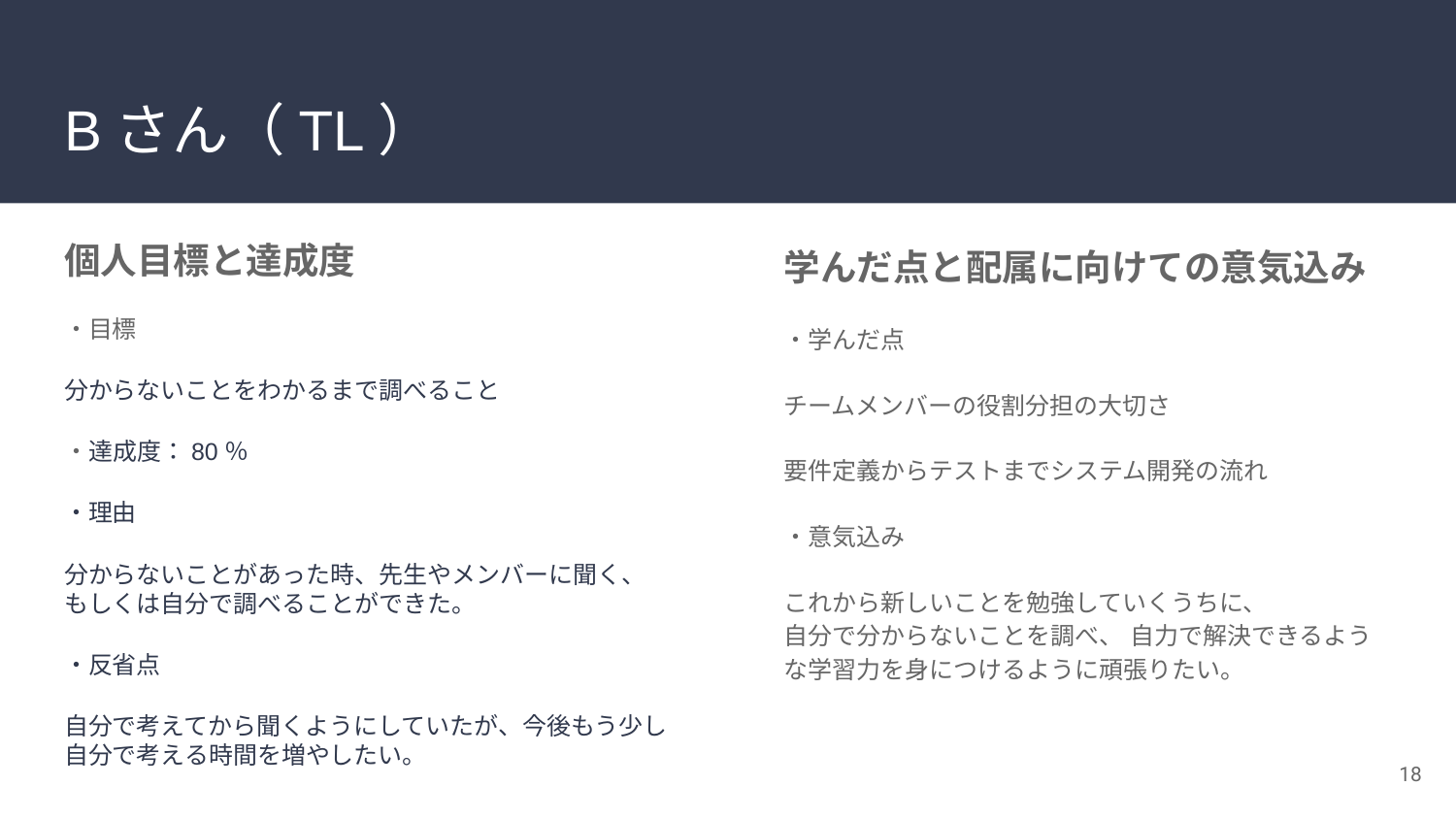

# Bさん（TL）
個人目標と達成度
・目標
分からないことをわかるまで調べること
・達成度：80％
・理由
分からないことがあった時、先生やメンバーに聞く、 もしくは自分で調べることができた。
・反省点
自分で考えてから聞くようにしていたが、今後もう少し自分で考える時間を増やしたい。

学んだ点と配属に向けての意気込み
・学んだ点
チームメンバーの役割分担の大切さ
要件定義からテストまでシステム開発の流れ
・意気込み
これから新しいことを勉強していくうちに、                 自分で分からないことを調べ、 自力で解決できるような学習力を身につけるように頑張りたい。
18